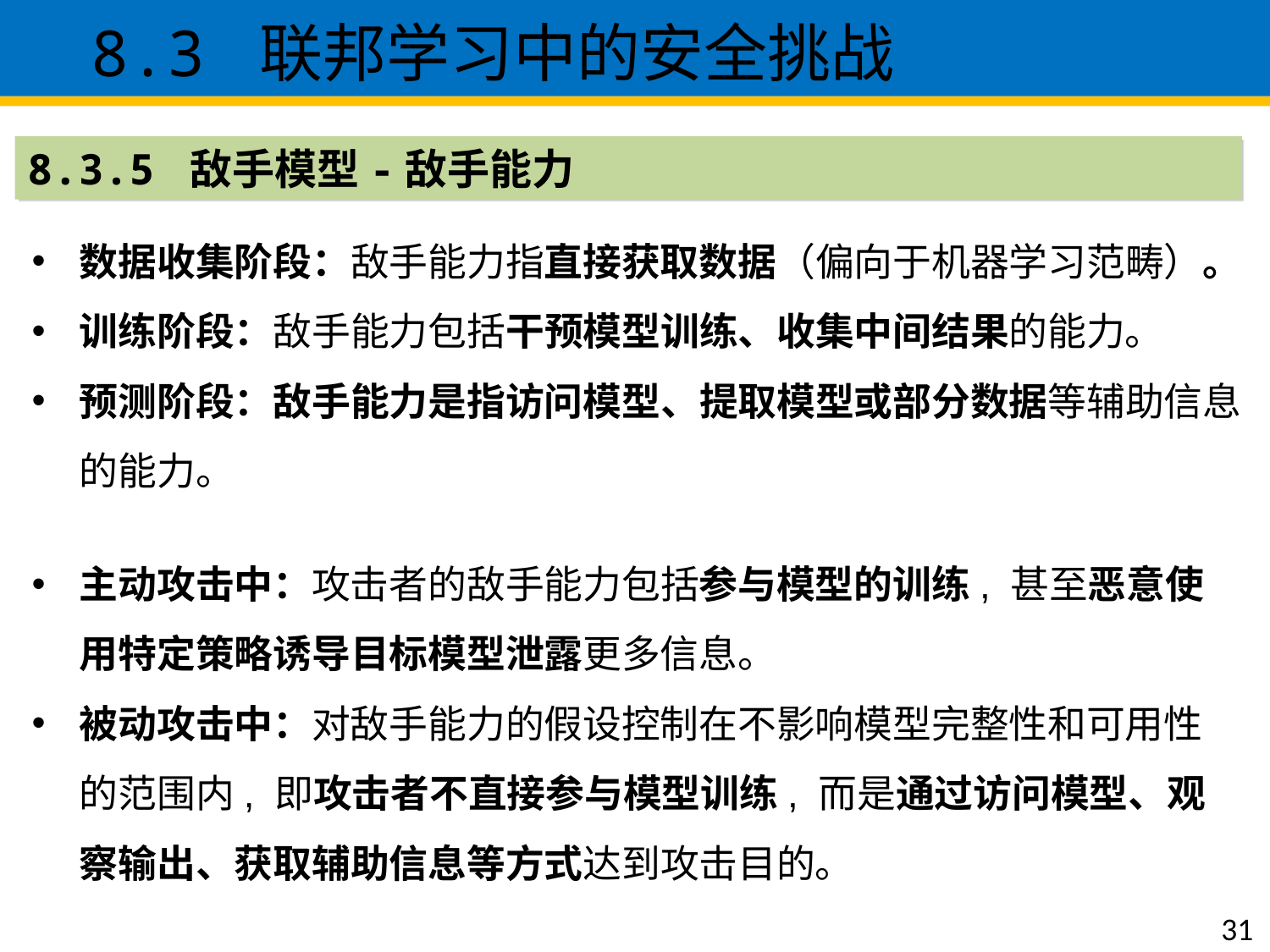

8.3 联邦学习中的安全挑战
8.3.5 敌手模型-敌手能力
数据收集阶段：敌手能力指直接获取数据（偏向于机器学习范畴）。
训练阶段：敌手能力包括干预模型训练、收集中间结果的能力。
预测阶段：敌手能力是指访问模型、提取模型或部分数据等辅助信息的能力。
发布
主动攻击中：攻击者的敌手能力包括参与模型的训练, 甚至恶意使用特定策略诱导目标模型泄露更多信息。
被动攻击中：对敌手能力的假设控制在不影响模型完整性和可用性的范围内, 即攻击者不直接参与模型训练, 而是通过访问模型、观察输出、获取辅助信息等方式达到攻击目的。
31